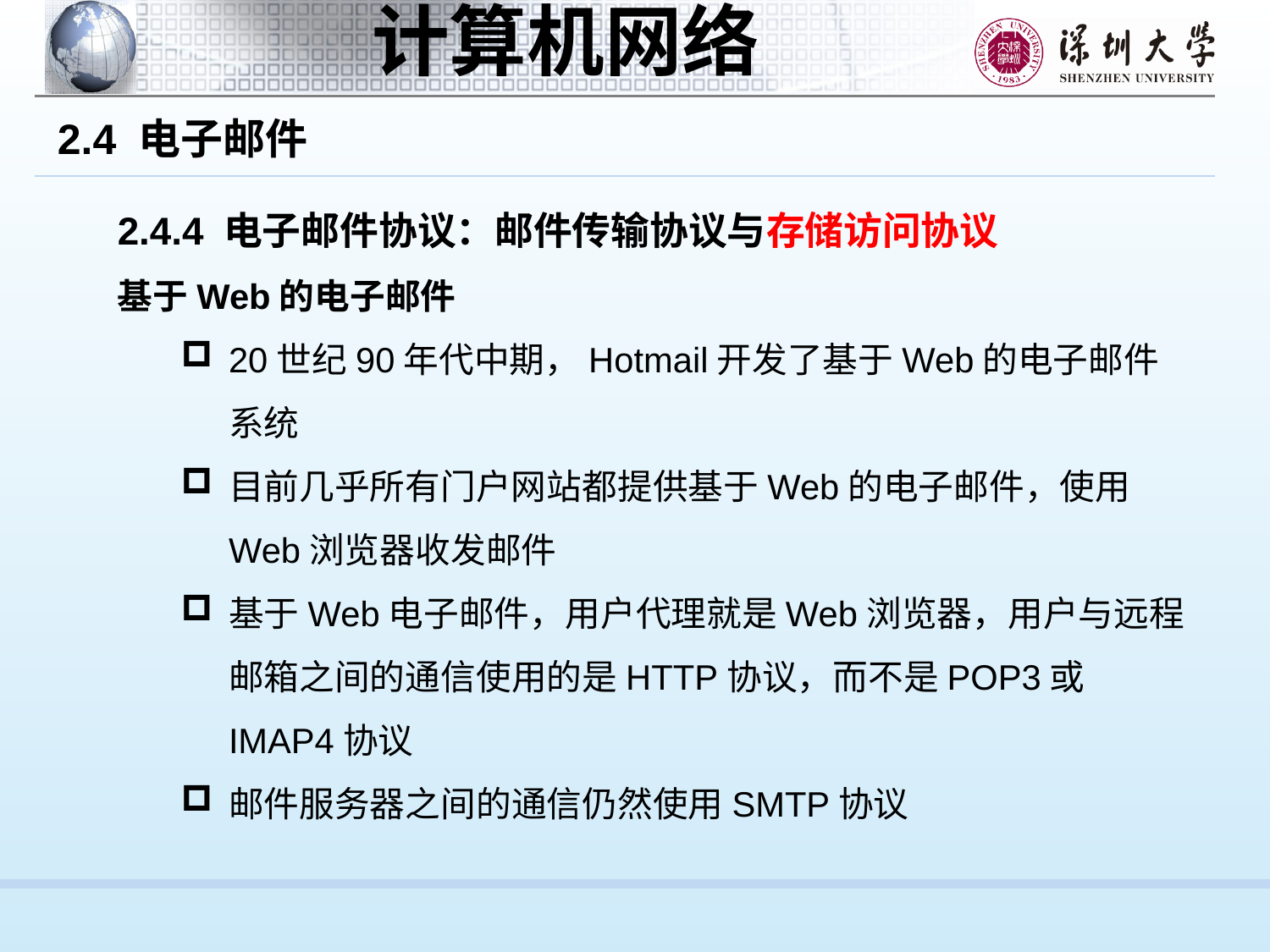

2.4 电子邮件
2.4.4 电子邮件协议：邮件传输协议与存储访问协议
基于Web的电子邮件
20世纪90年代中期，Hotmail开发了基于Web的电子邮件系统
目前几乎所有门户网站都提供基于Web的电子邮件，使用Web浏览器收发邮件
基于Web电子邮件，用户代理就是Web浏览器，用户与远程邮箱之间的通信使用的是HTTP协议，而不是POP3或IMAP4协议
邮件服务器之间的通信仍然使用SMTP协议